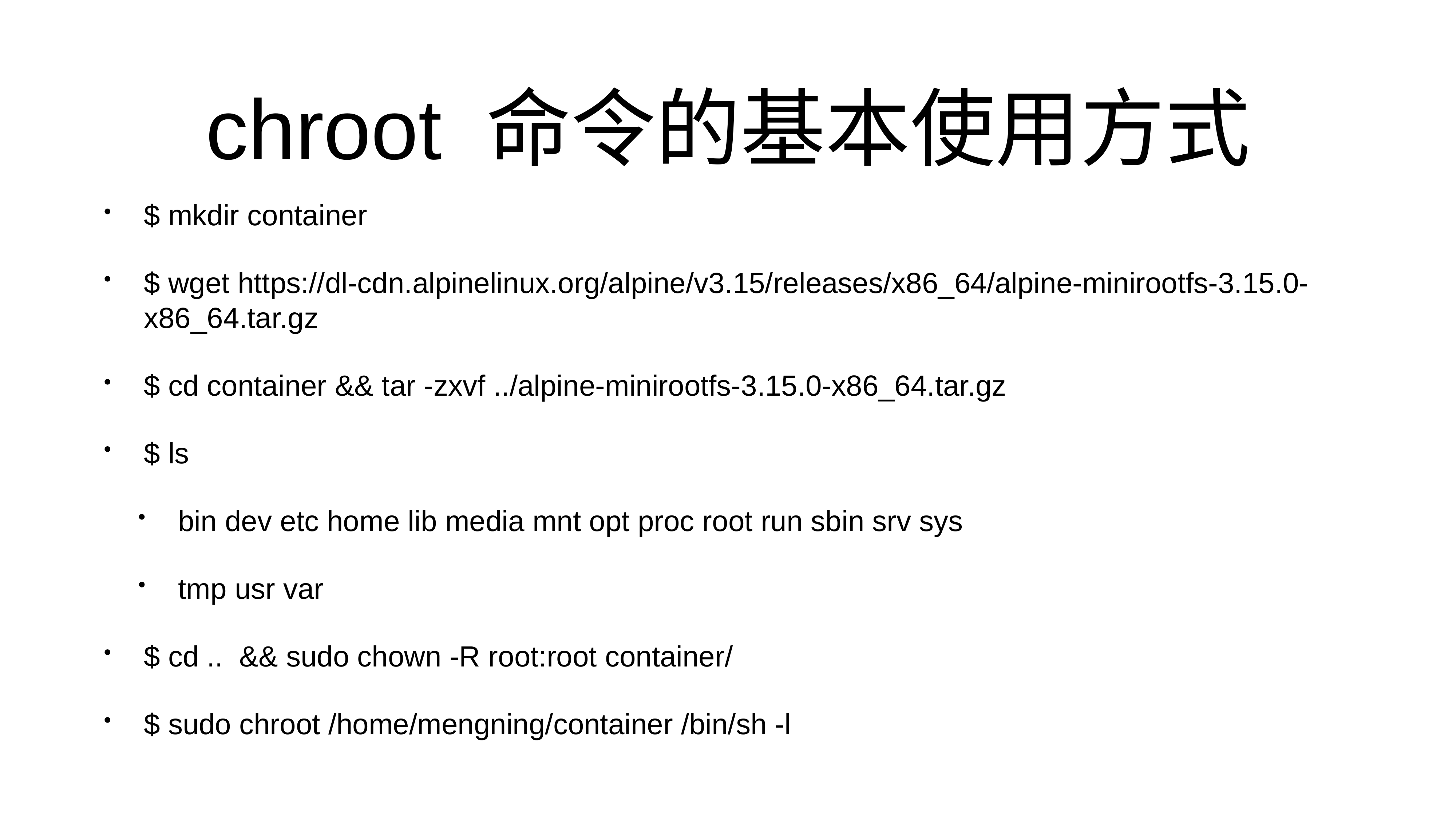

# chroot 命令的基本使用方式
$ mkdir container
$ wget https://dl-cdn.alpinelinux.org/alpine/v3.15/releases/x86_64/alpine-minirootfs-3.15.0-x86_64.tar.gz
$ cd container && tar -zxvf ../alpine-minirootfs-3.15.0-x86_64.tar.gz
$ ls
bin dev etc home lib media mnt opt proc root run sbin srv sys
tmp usr var
$ cd ..  && sudo chown -R root:root container/
$ sudo chroot /home/mengning/container /bin/sh -l